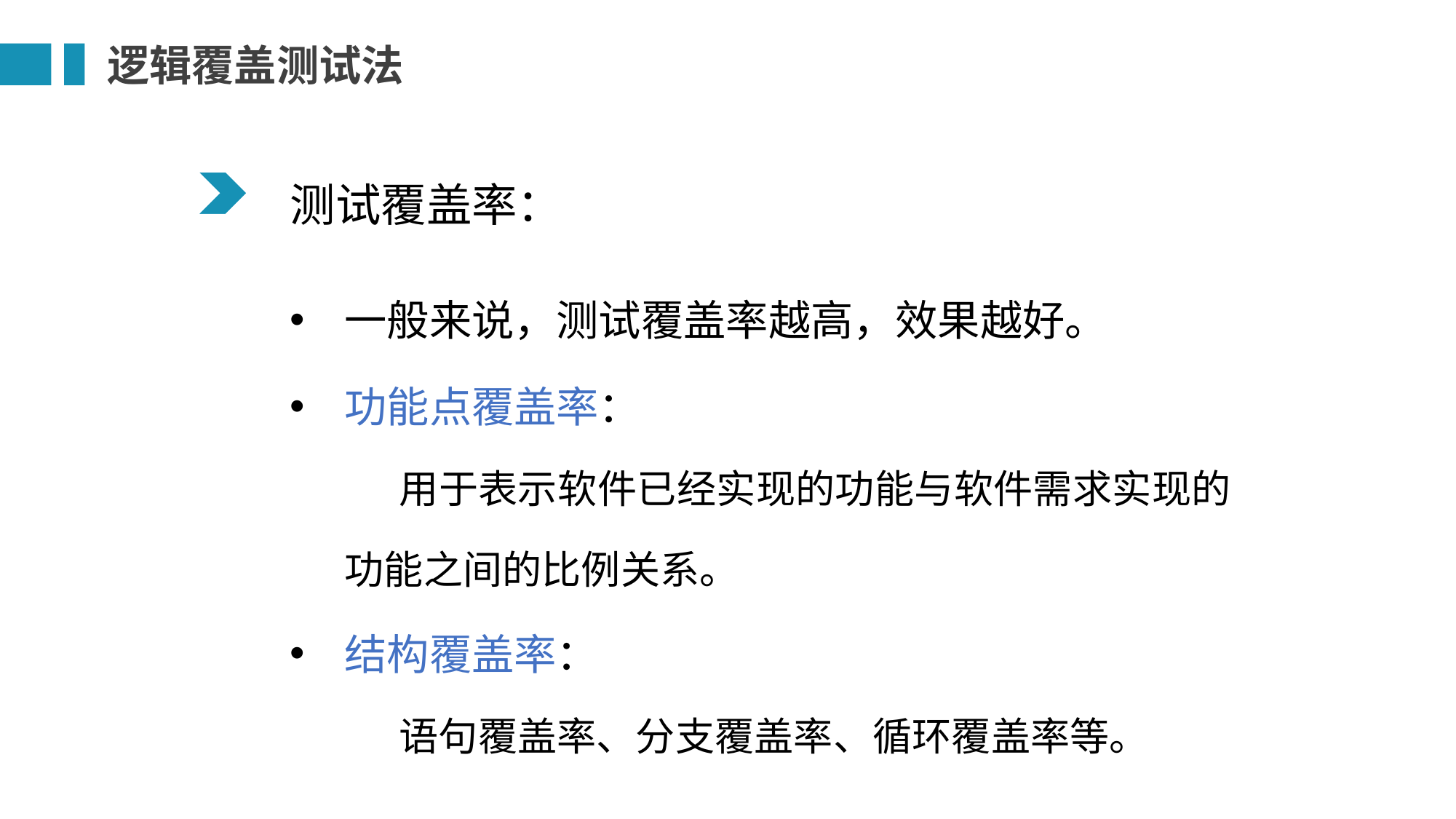

逻辑覆盖测试法

测试覆盖率：

一般来说，测试覆盖率越高，效果越好。
功能点覆盖率：
用于表示软件已经实现的功能与软件需求实现的功能之间的比例关系。
结构覆盖率：
语句覆盖率、分支覆盖率、循环覆盖率等。
44